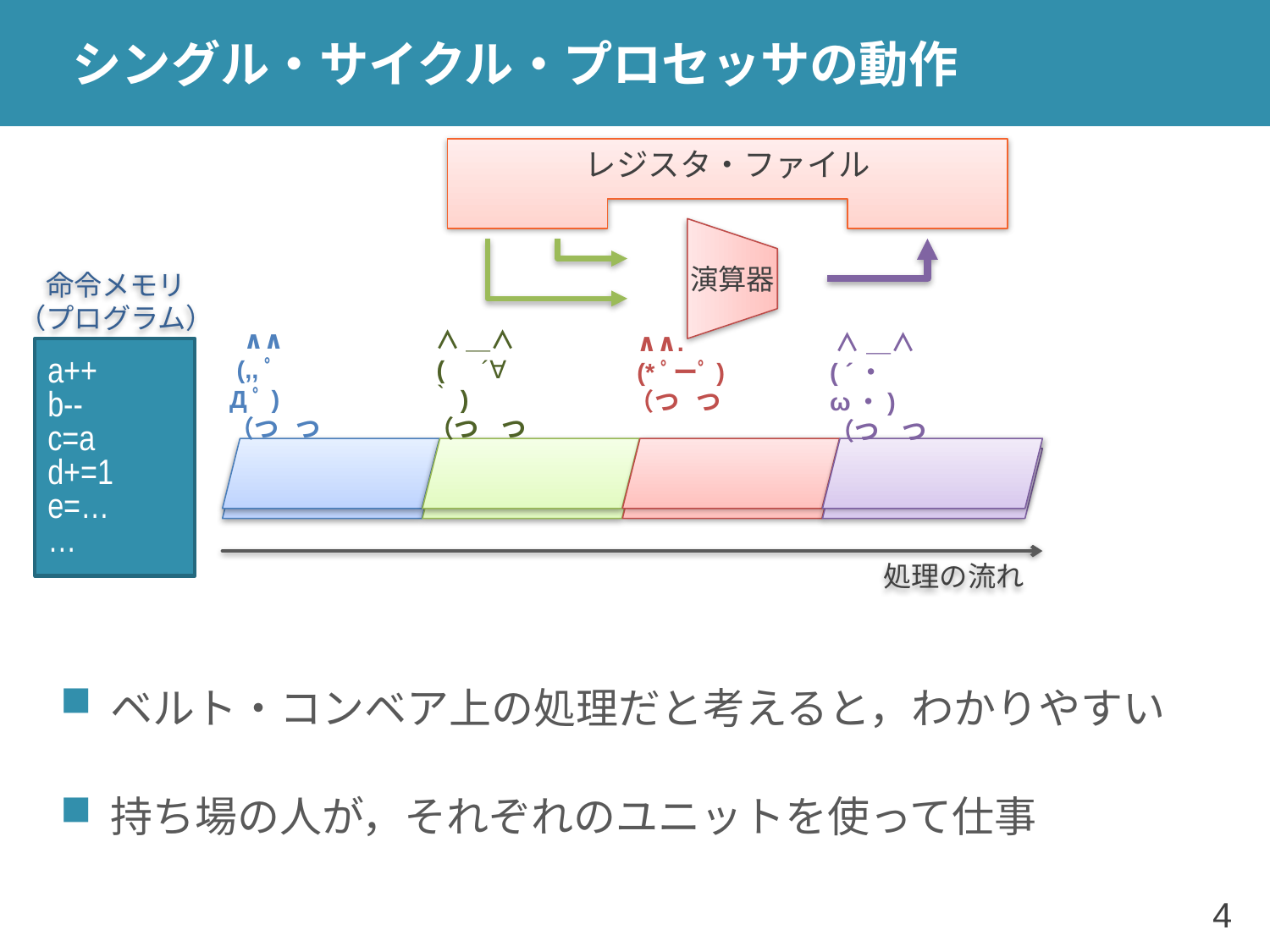

# シングル・サイクル・プロセッサの動作
レジスタ・ファイル
演算器

命令メモリ
（プログラム）
  ∧∧
 (,,ﾟДﾟ)
（つ   つ
 ∧＿∧
 (　´∀｀)
（つ    つ
 ∧∧.
 (*ﾟーﾟ)（つ   つ
 ∧＿∧
( ´・ω・)（つ    つ
a++
b--
c=a
d+=1
e=…
…

処理の流れ
ベルト・コンベア上の処理だと考えると，わかりやすい
持ち場の人が，それぞれのユニットを使って仕事